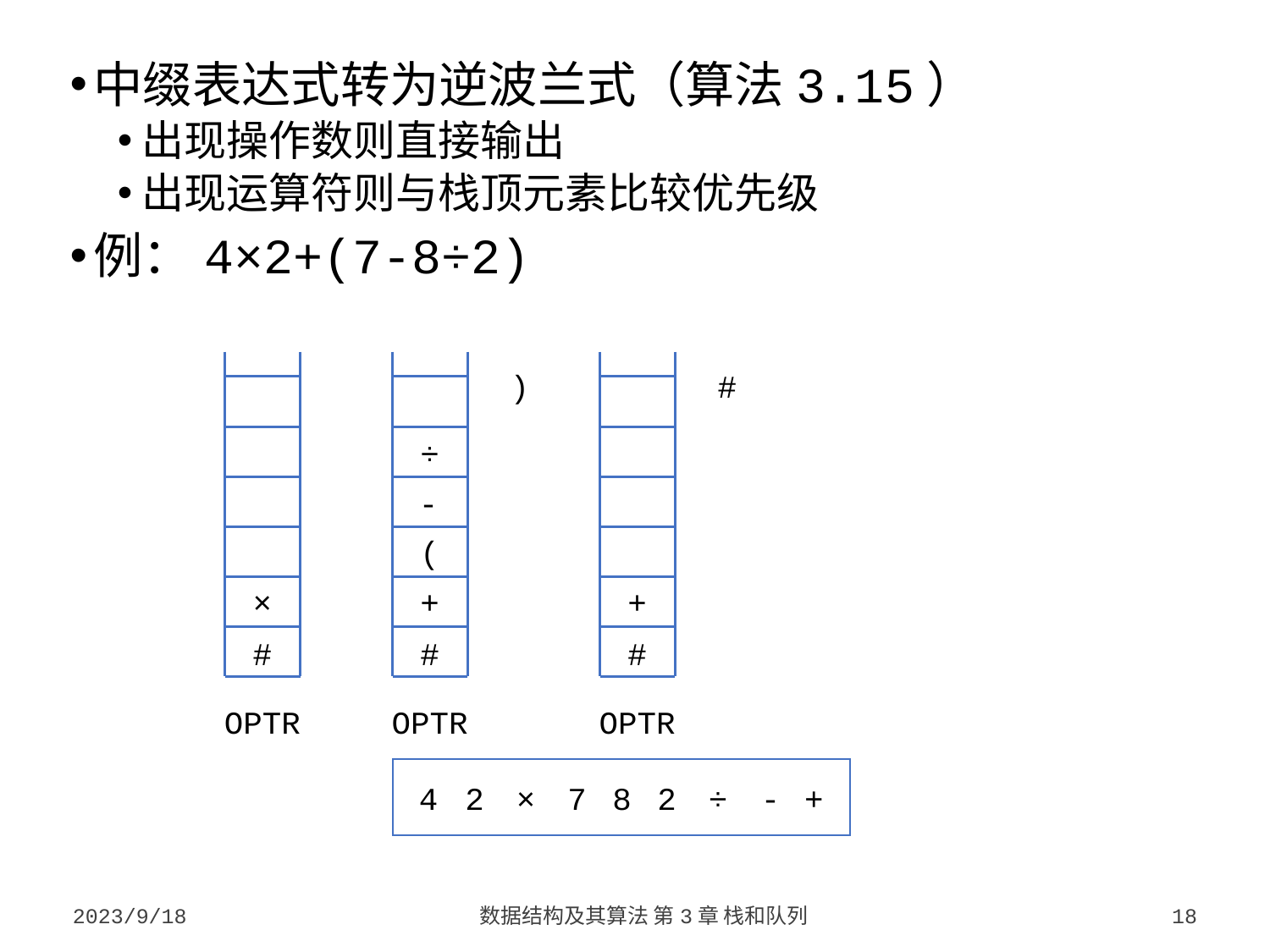

中缀表达式转为逆波兰式（算法3.15）
出现操作数则直接输出
出现运算符则与栈顶元素比较优先级
例：4×2+(7-8÷2)
)
#
÷
-
(
+
+
×
#
#
#
OPTR
OPTR
OPTR

4
2
×
7
8
2
÷
-
+
2023/9/18
数据结构及其算法 第3章 栈和队列
18